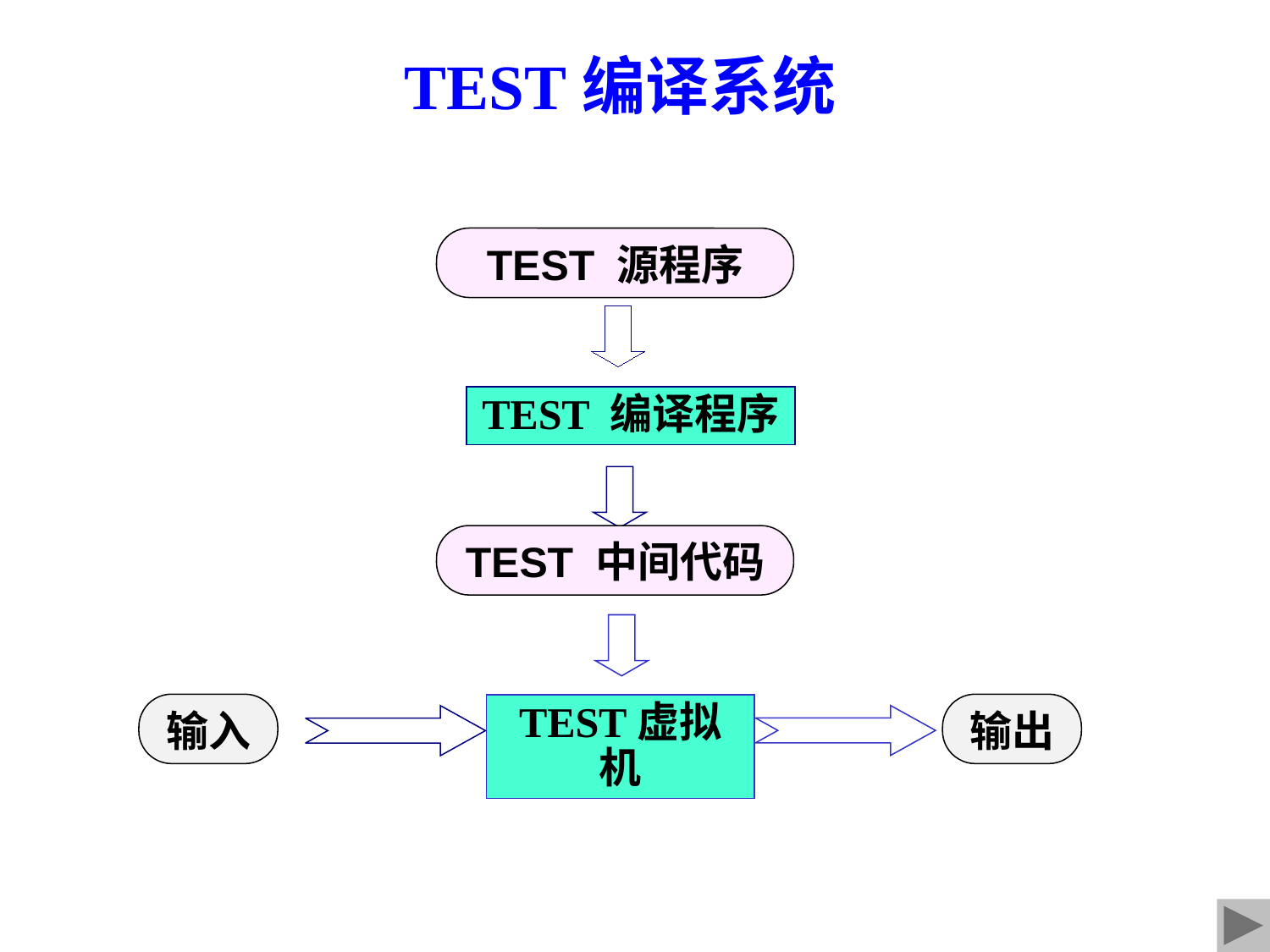

TEST编译系统
TEST 源程序

TEST 编译程序

TEST 中间代码

TEST虚拟机
输入

输出